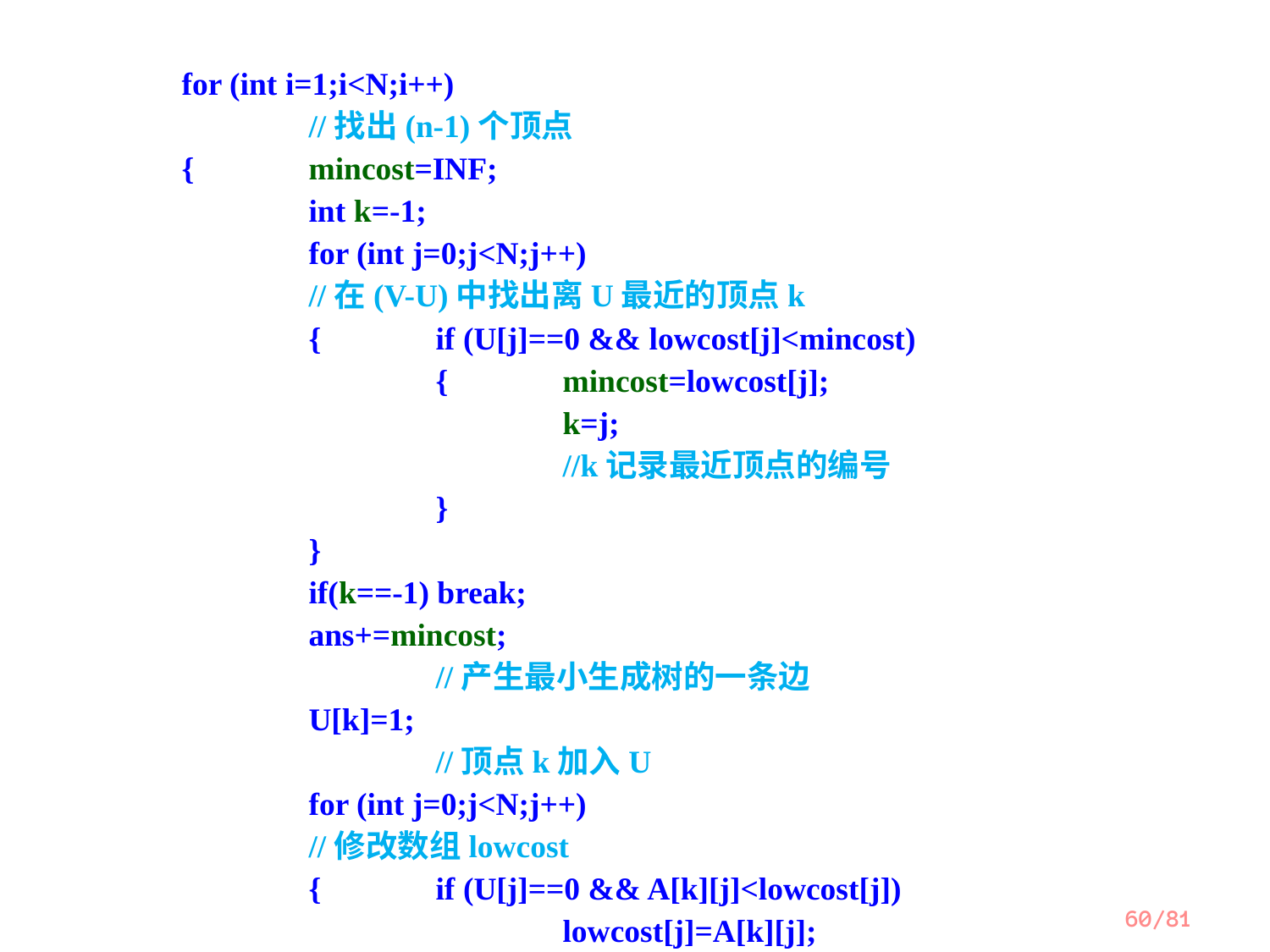

for (int i=1;i<N;i++)								//找出(n-1)个顶点
	{	mincost=INF;
		int k=-1;
		for (int j=0;j<N;j++)							//在(V-U)中找出离U最近的顶点k
		{	if (U[j]==0 && lowcost[j]<mincost)
			{	mincost=lowcost[j];
				k=j;									//k记录最近顶点的编号
			}
		}
		if(k==-1) break;
		ans+=mincost;									//产生最小生成树的一条边
		U[k]=1;										//顶点k加入U
		for (int j=0;j<N;j++)							//修改数组lowcost
		{	if (U[j]==0 && A[k][j]<lowcost[j])
				lowcost[j]=A[k][j];
		}
	}
	return ans;
}
60/81